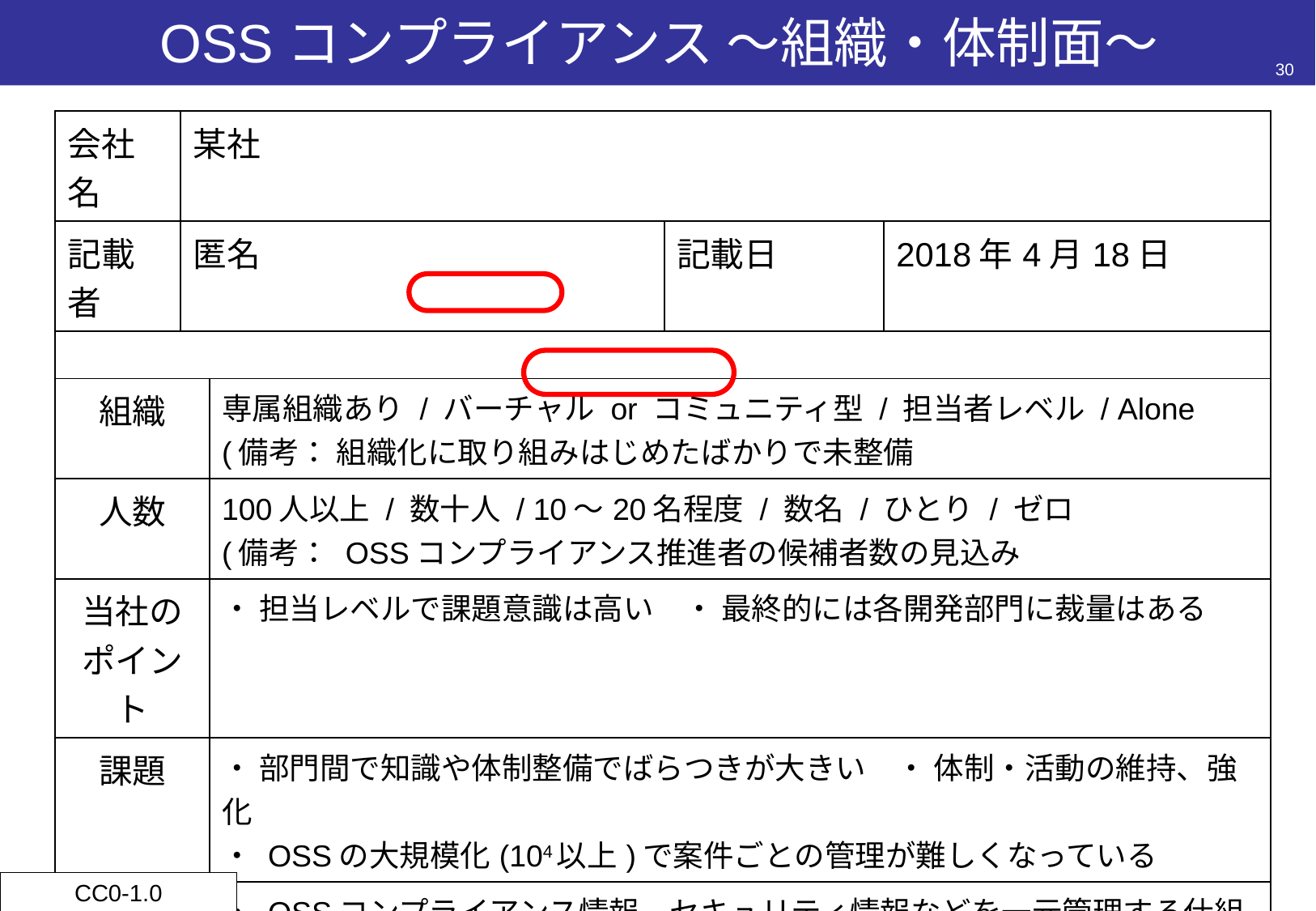

# OSSコンプライアンス ～組織・体制面～
30
| 会社名 | 某社 |  |  |  |
| --- | --- | --- | --- | --- |
| 記載者 | 匿名 |  | 記載日 | 2018年4月18日 |
|  |  |  |  |  |
| 組織 |  | 専属組織あり / バーチャル or コミュニティ型 / 担当者レベル / Alone (備考： 組織化に取り組みはじめたばかりで未整備 |  |  |
| 人数 |  | 100人以上 / 数十人 / 10～20名程度 / 数名 / ひとり / ゼロ (備考： OSSコンプライアンス推進者の候補者数の見込み |  |  |
| 当社のポイント |  | ・ 担当レベルで課題意識は高い　・ 最終的には各開発部門に裁量はある |  |  |
| 課題 |  | ・ 部門間で知識や体制整備でばらつきが大きい　・ 体制・活動の維持、強化 ・ OSSの大規模化(104以上)で案件ごとの管理が難しくなっている |  |  |
| 備考 |  | ・ OSSコンプライアンス情報、セキュリティ情報などを一元管理する仕組みを検討中 　　→ OSSでやる、継続的にメンテナンスする、再利用する、ことに目処がたてば ・ OpenChain や OpenChain JWG の活動や資料は参考になり助かります |  |  |

CC0-1.0